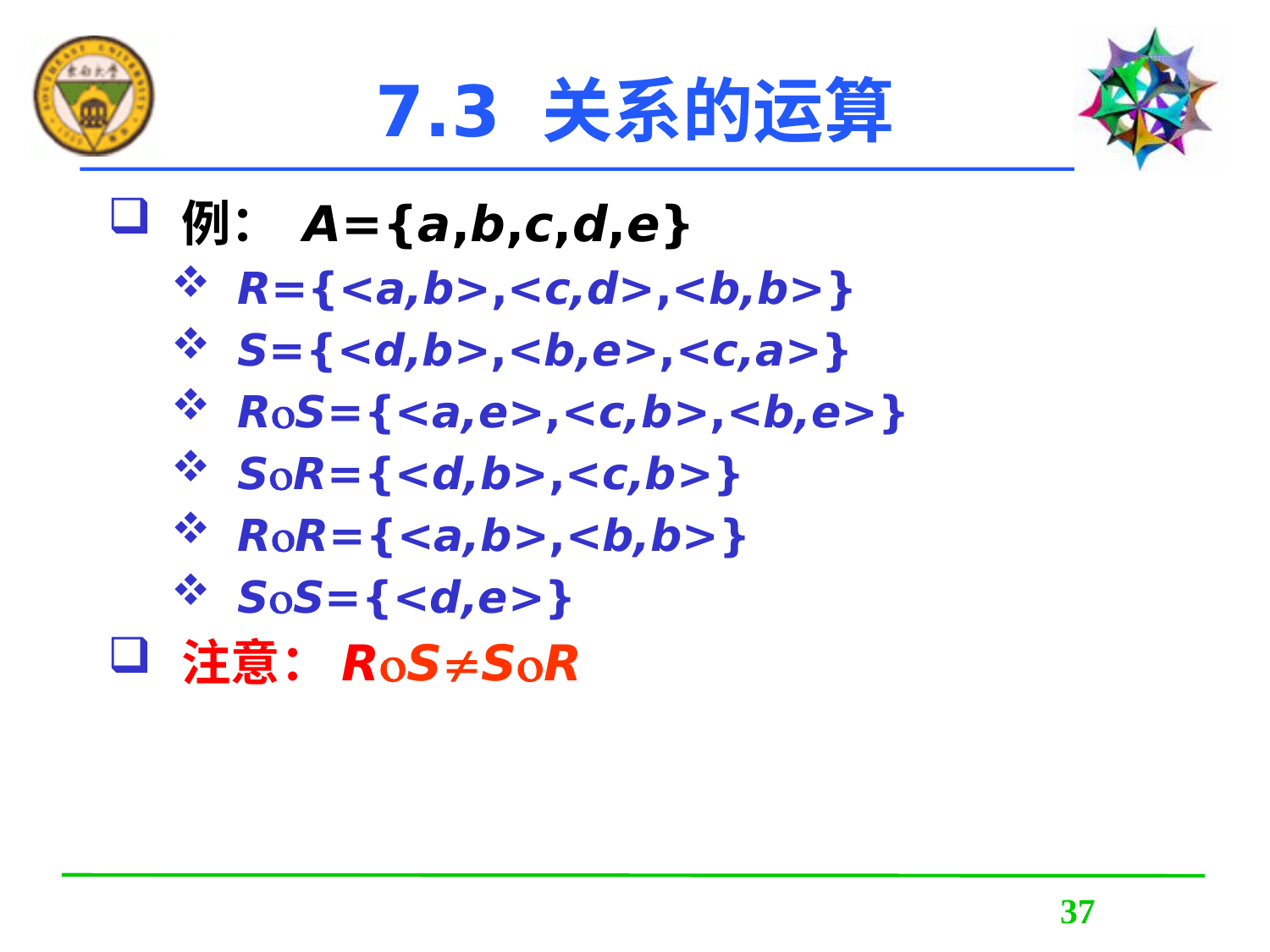

7.3 关系的运算
例： A={a,b,c,d,e}
R={<a,b>,<c,d>,<b,b>}
S={<d,b>,<b,e>,<c,a>}
RοS={<a,e>,<c,b>,<b,e>}
SοR={<d,b>,<c,b>}
RοR={<a,b>,<b,b>}
SοS={<d,e>}
注意：RοS≠SοR